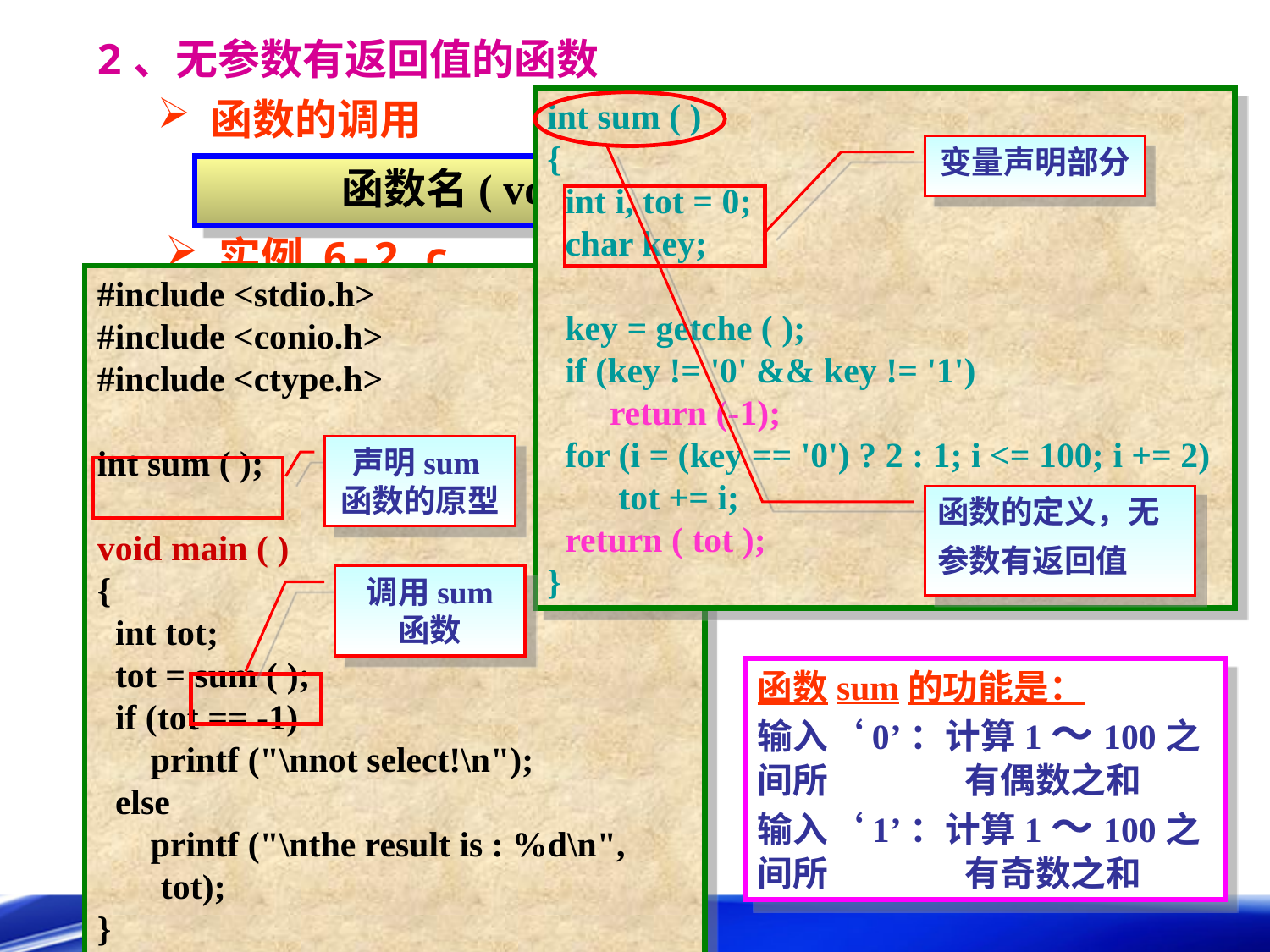

2、无参数有返回值的函数
int sum ( )
{
  int i, tot = 0;
  char key;

  key = getche ( );
  if (key != '0' && key != '1')
       return (-1);
  for (i = (key == '0') ? 2 : 1; i <= 100; i += 2)
        tot += i;
  return ( tot );
}
 函数的调用

变量声明部分
             函数名( void )； 或   变量 = 函数名(    )；

 实例 6-2.c
#include <stdio.h>
#include <conio.h>
#include <ctype.h>

int sum ( );

void main ( )
{
  int tot;
  tot = sum ( );
  if (tot == -1)
      printf ("\nnot select!\n");
  else
      printf ("\nthe result is : %d\n", tot);
}
声明sum函数的原型

函数的定义，无参数有返回值
调用sum
函数
函数sum的功能是：
输入‘0’：计算1～100之间所                 有偶数之和
输入‘1’：计算1～100之间所                 有奇数之和